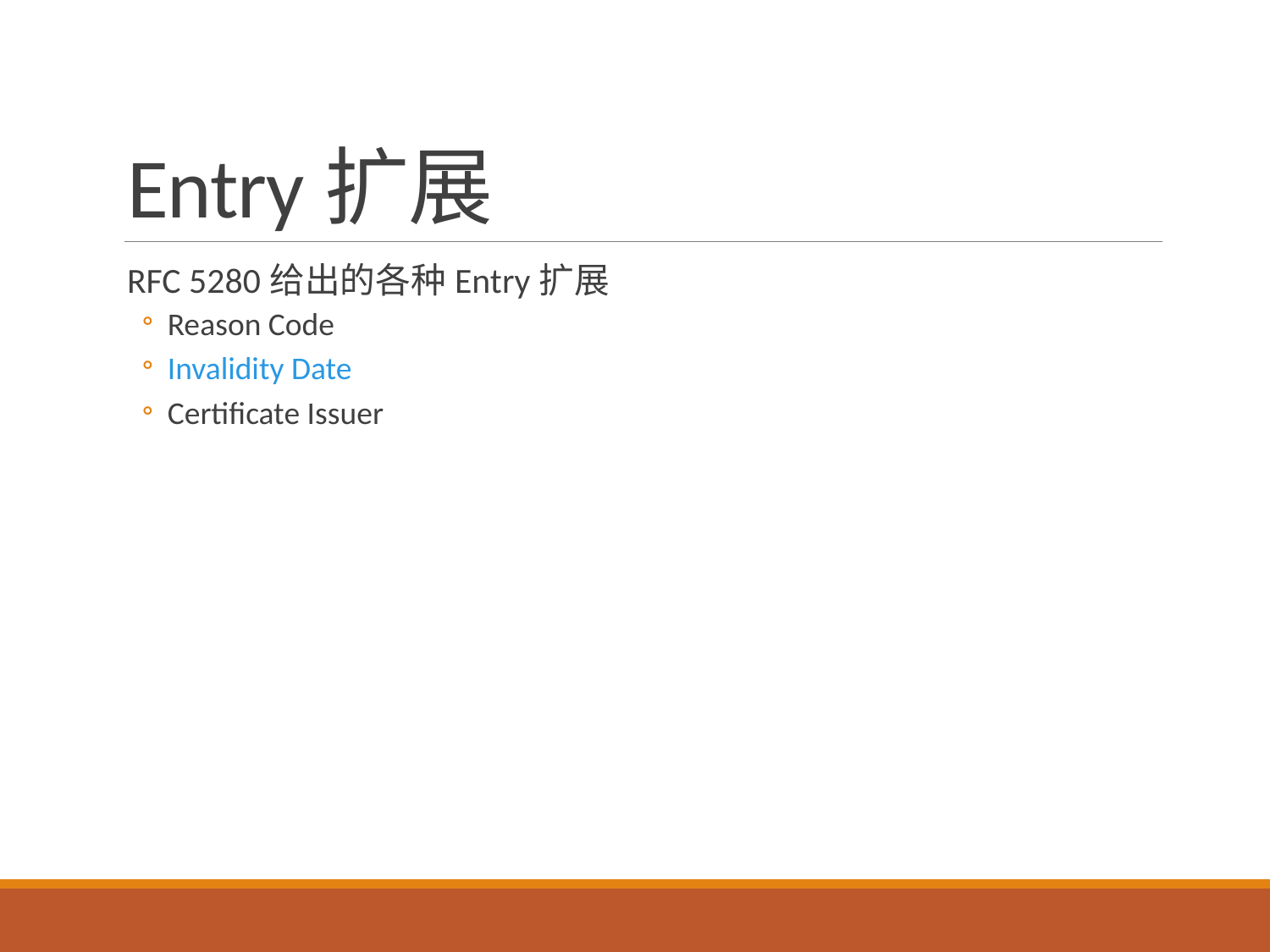

# Entry扩展
RFC 5280给出的各种Entry扩展
Reason Code
Invalidity Date
Certificate Issuer
50